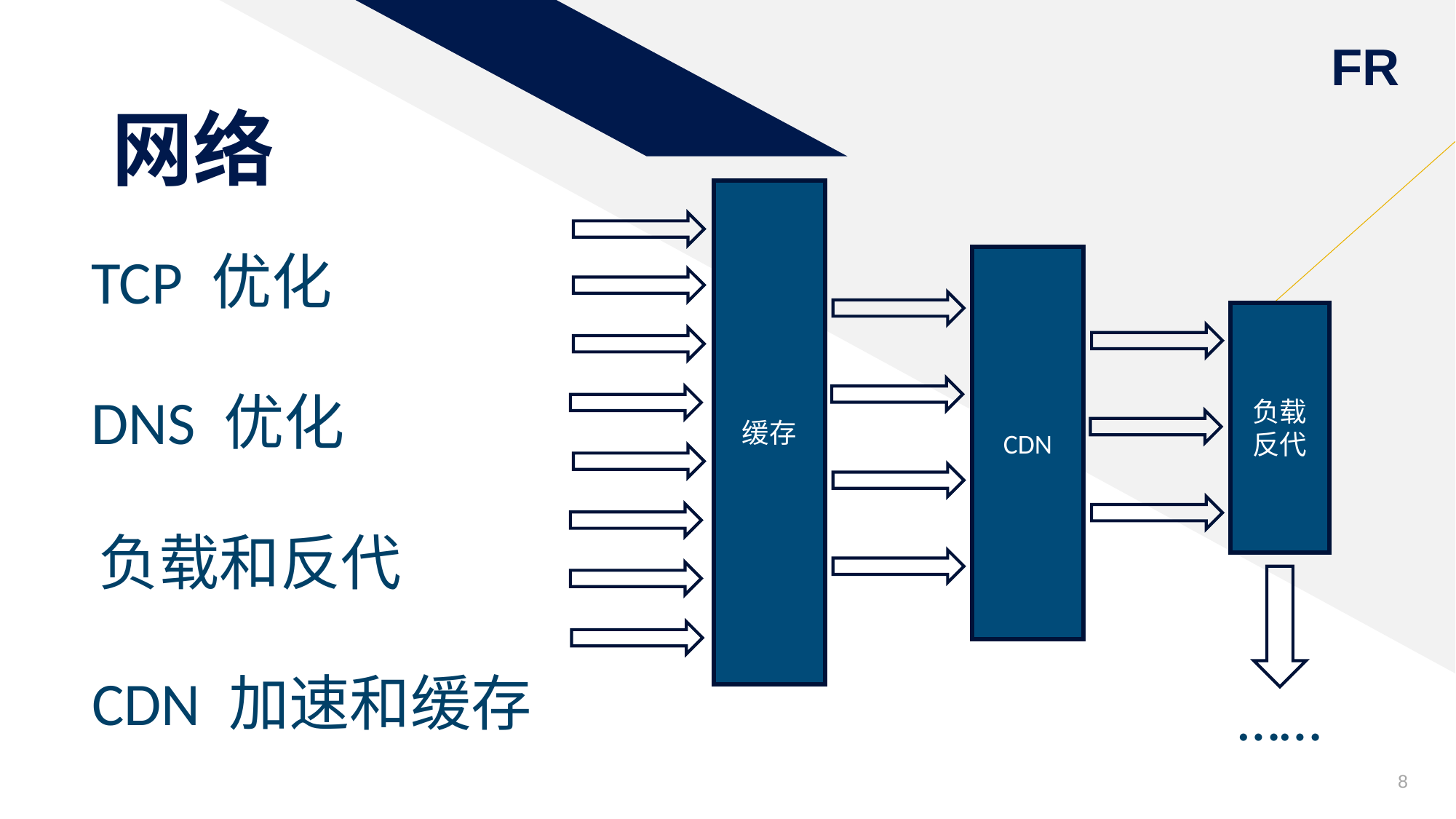

# 网络
缓存

TCP 优化
CDN

负载
反代

DNS 优化

负载和反代

CDN 加速和缓存
……
8